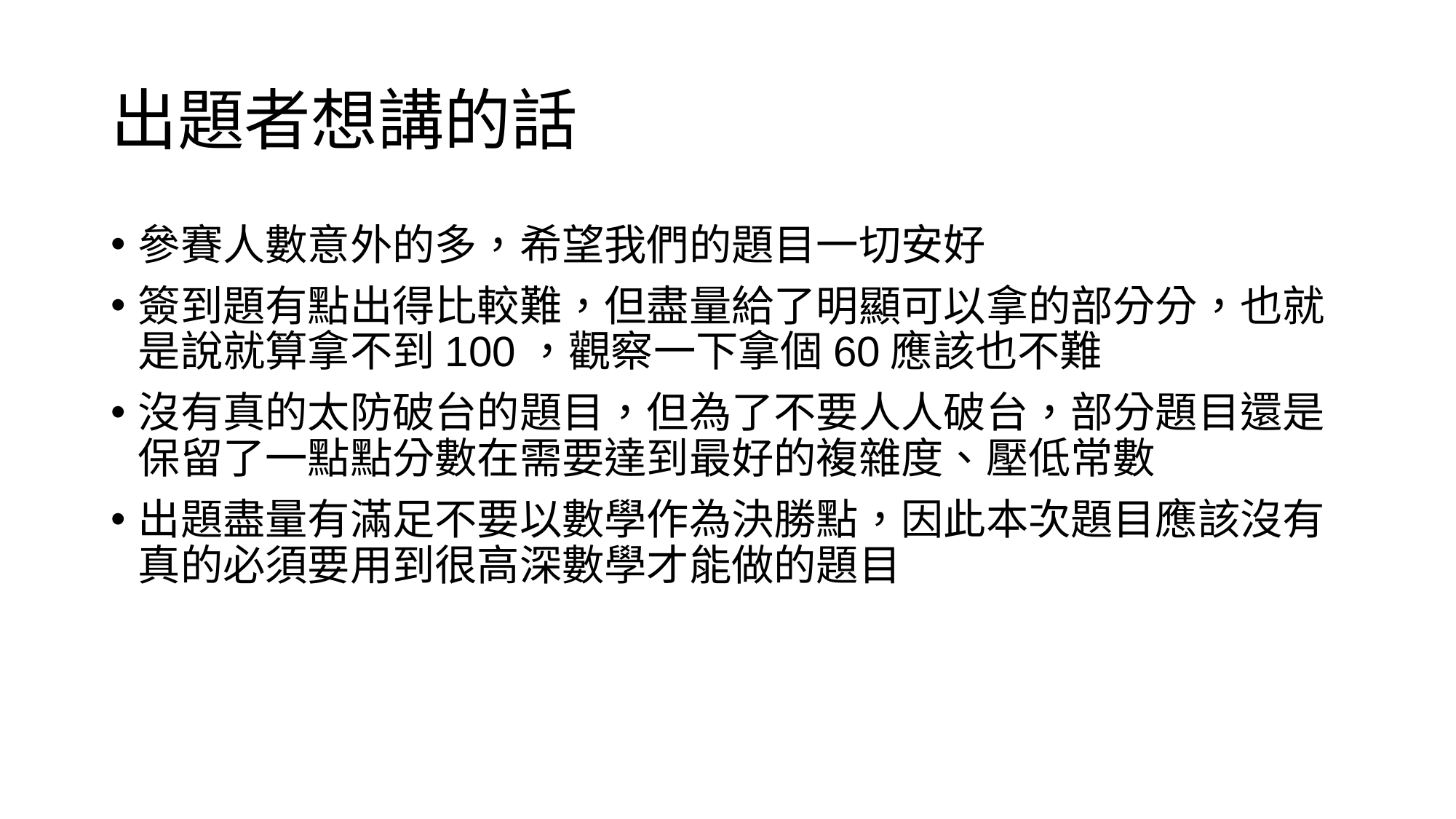

# 出題者想講的話
參賽人數意外的多，希望我們的題目一切安好
簽到題有點出得比較難，但盡量給了明顯可以拿的部分分，也就是說就算拿不到100，觀察一下拿個60應該也不難
沒有真的太防破台的題目，但為了不要人人破台，部分題目還是保留了一點點分數在需要達到最好的複雜度、壓低常數
出題盡量有滿足不要以數學作為決勝點，因此本次題目應該沒有真的必須要用到很高深數學才能做的題目